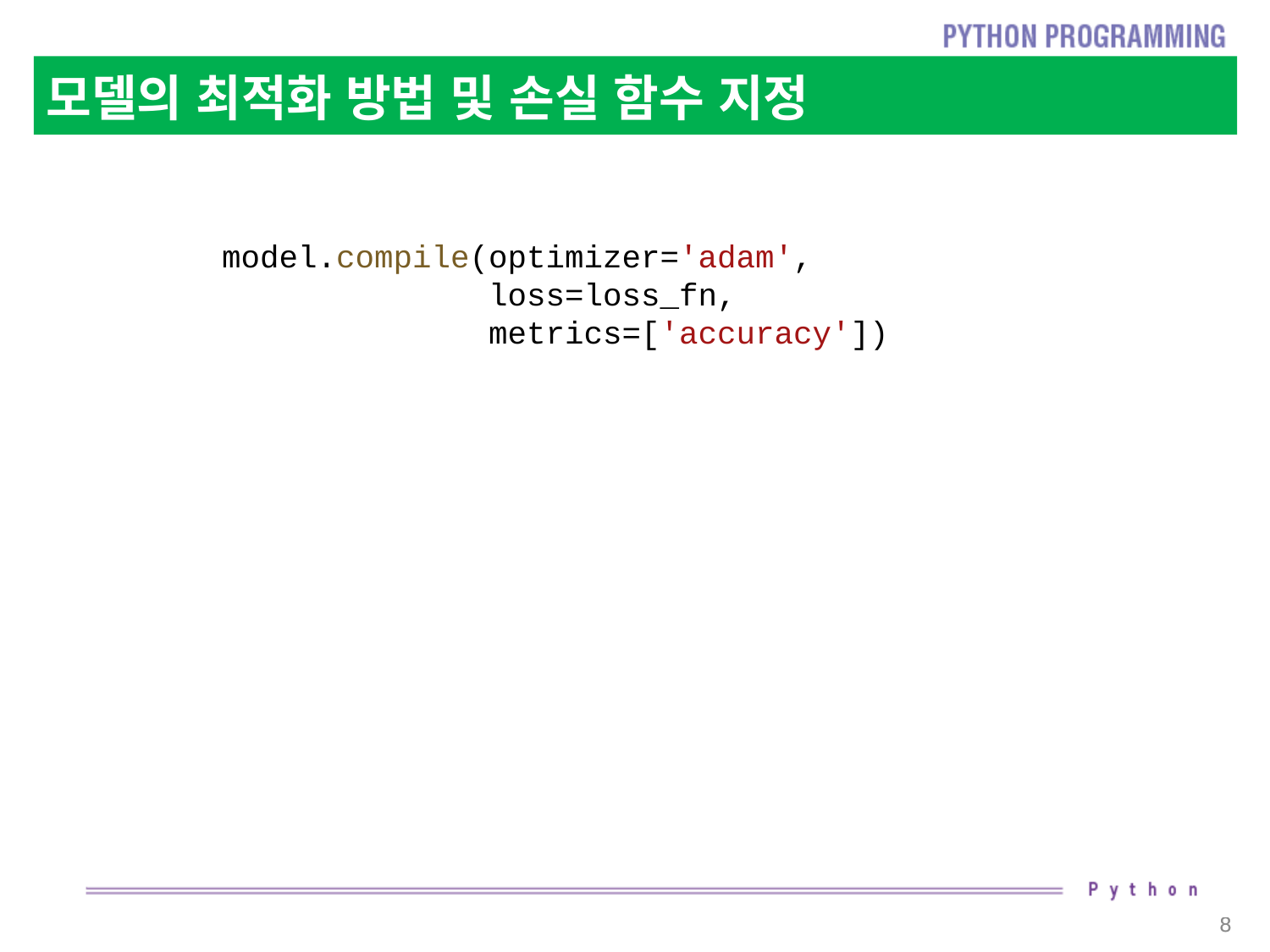

# 모델의 최적화 방법 및 손실 함수 지정

model.compile(optimizer='adam',
              loss=loss_fn,
              metrics=['accuracy'])
8